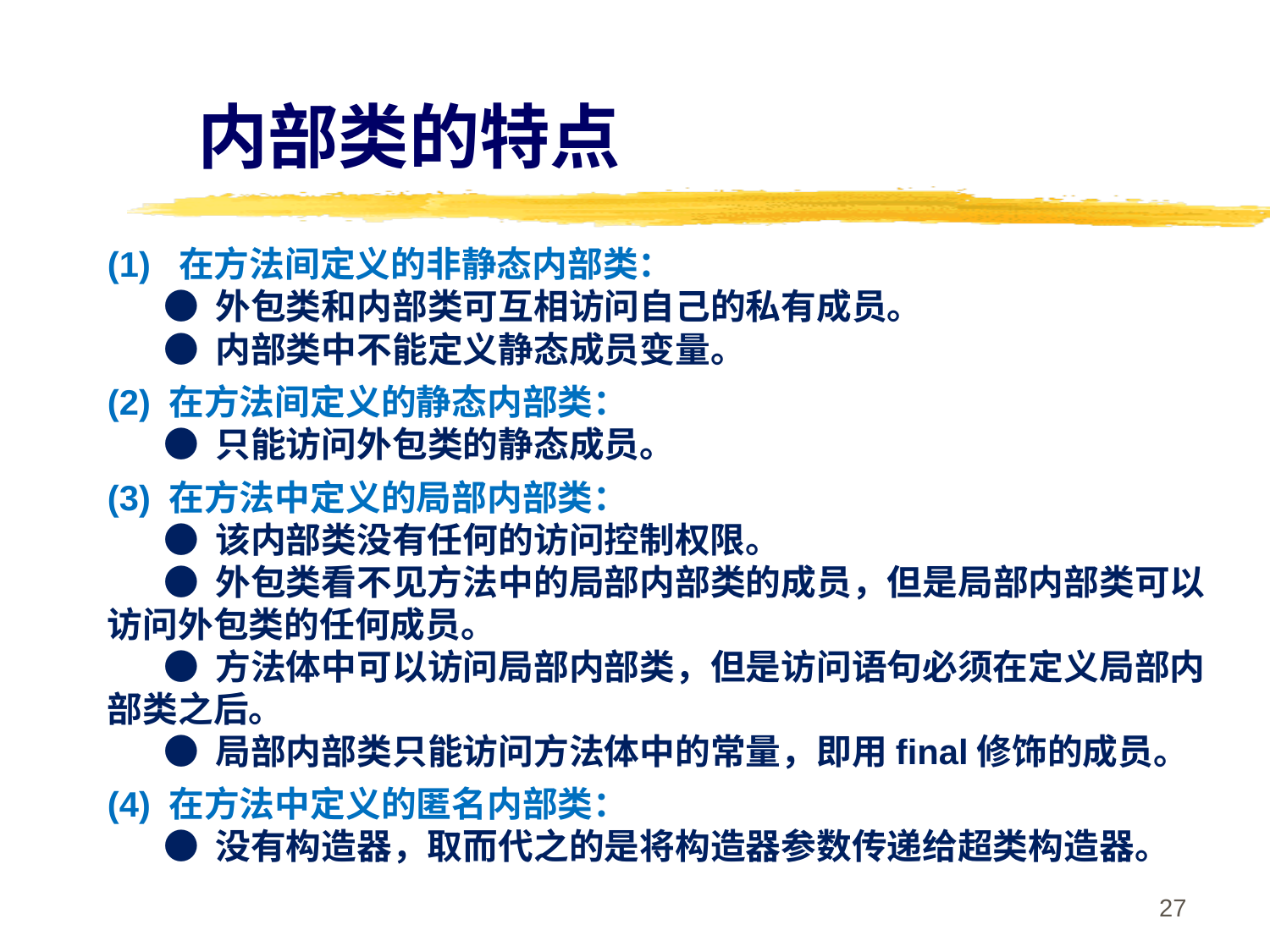

内部类的特点
(1)  在方法间定义的非静态内部类：
       ● 外包类和内部类可互相访问自己的私有成员。
       ● 内部类中不能定义静态成员变量。
(2) 在方法间定义的静态内部类：
       ● 只能访问外包类的静态成员。
(3) 在方法中定义的局部内部类：
       ● 该内部类没有任何的访问控制权限。
       ● 外包类看不见方法中的局部内部类的成员，但是局部内部类可以访问外包类的任何成员。
       ● 方法体中可以访问局部内部类，但是访问语句必须在定义局部内部类之后。
       ● 局部内部类只能访问方法体中的常量，即用final修饰的成员。
(4) 在方法中定义的匿名内部类：
       ● 没有构造器，取而代之的是将构造器参数传递给超类构造器。
27